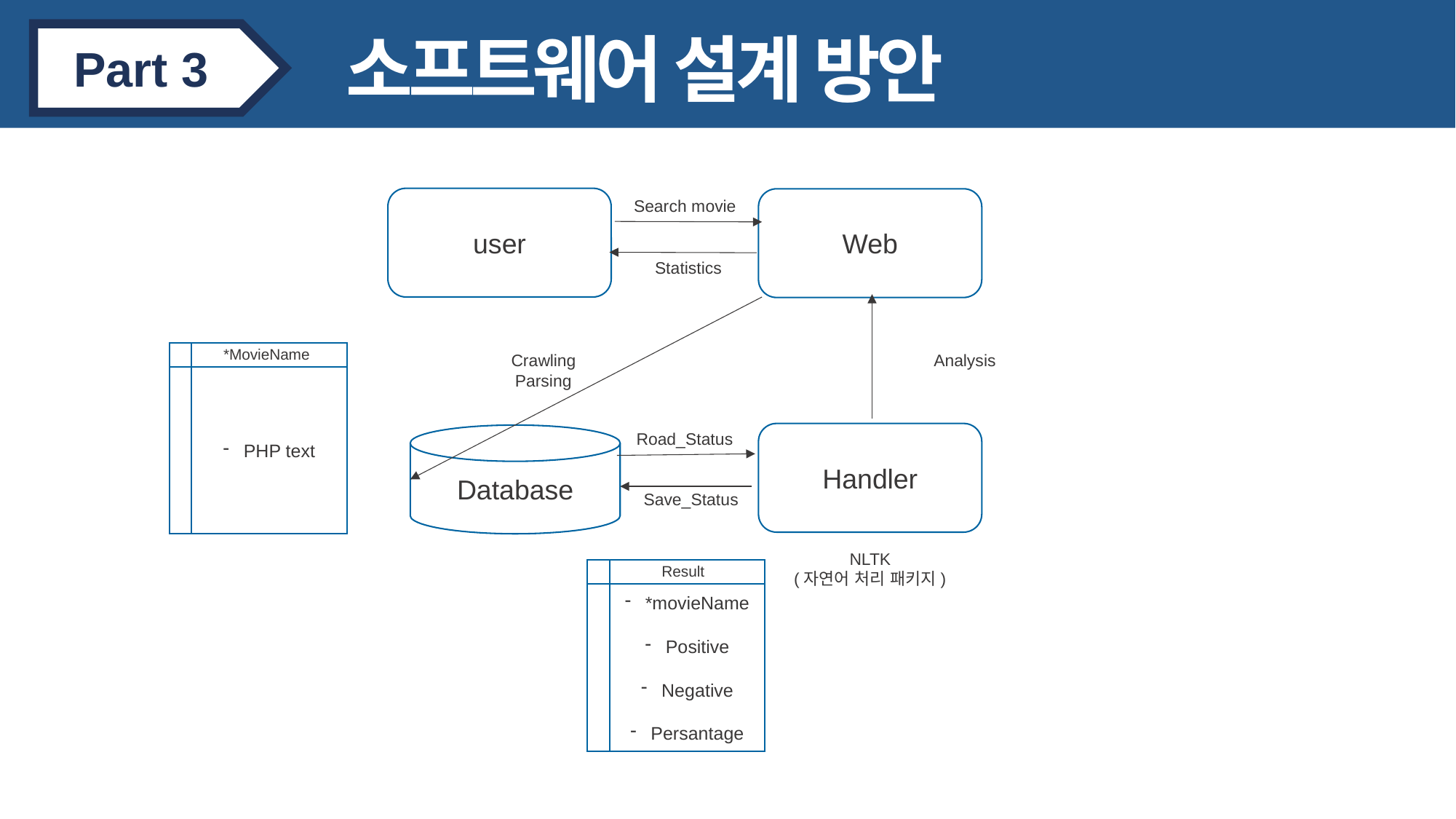

소프트웨어 설계 방안

Part 3
user
Web
Search movie

Statistics
*MovieName
PHP text
Crawling
Parsing
Analysis
EFG
Road_Status
Handler
Database
Save_Status
NLTK
(자연어 처리 패키지)
Result
*movieName

Positive

Negative

Persantage
XYZ